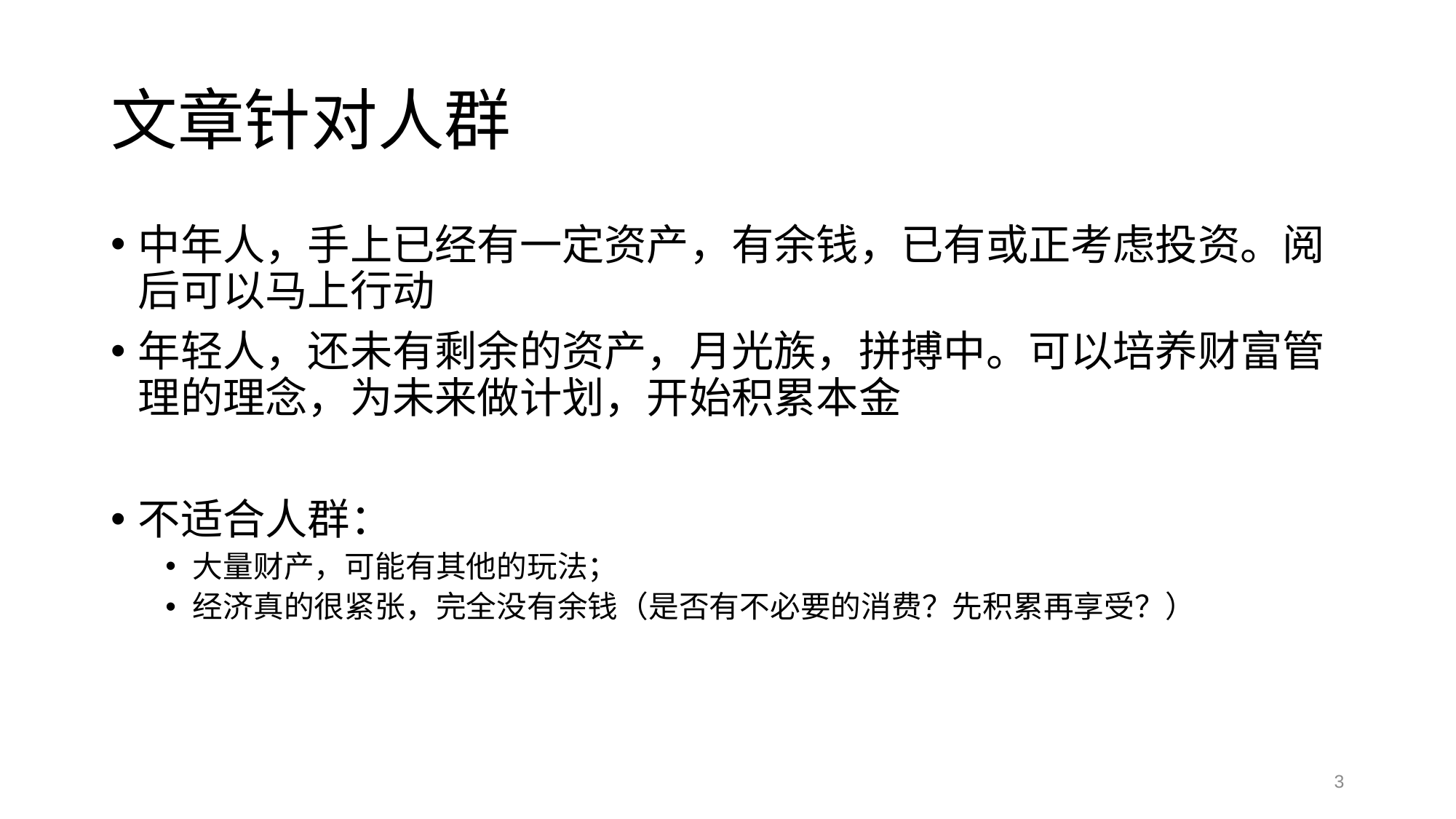

# 文章针对人群
中年人，手上已经有一定资产，有余钱，已有或正考虑投资。阅后可以马上行动
年轻人，还未有剩余的资产，月光族，拼搏中。可以培养财富管理的理念，为未来做计划，开始积累本金

不适合人群：
大量财产，可能有其他的玩法；
经济真的很紧张，完全没有余钱（是否有不必要的消费？先积累再享受？）
3